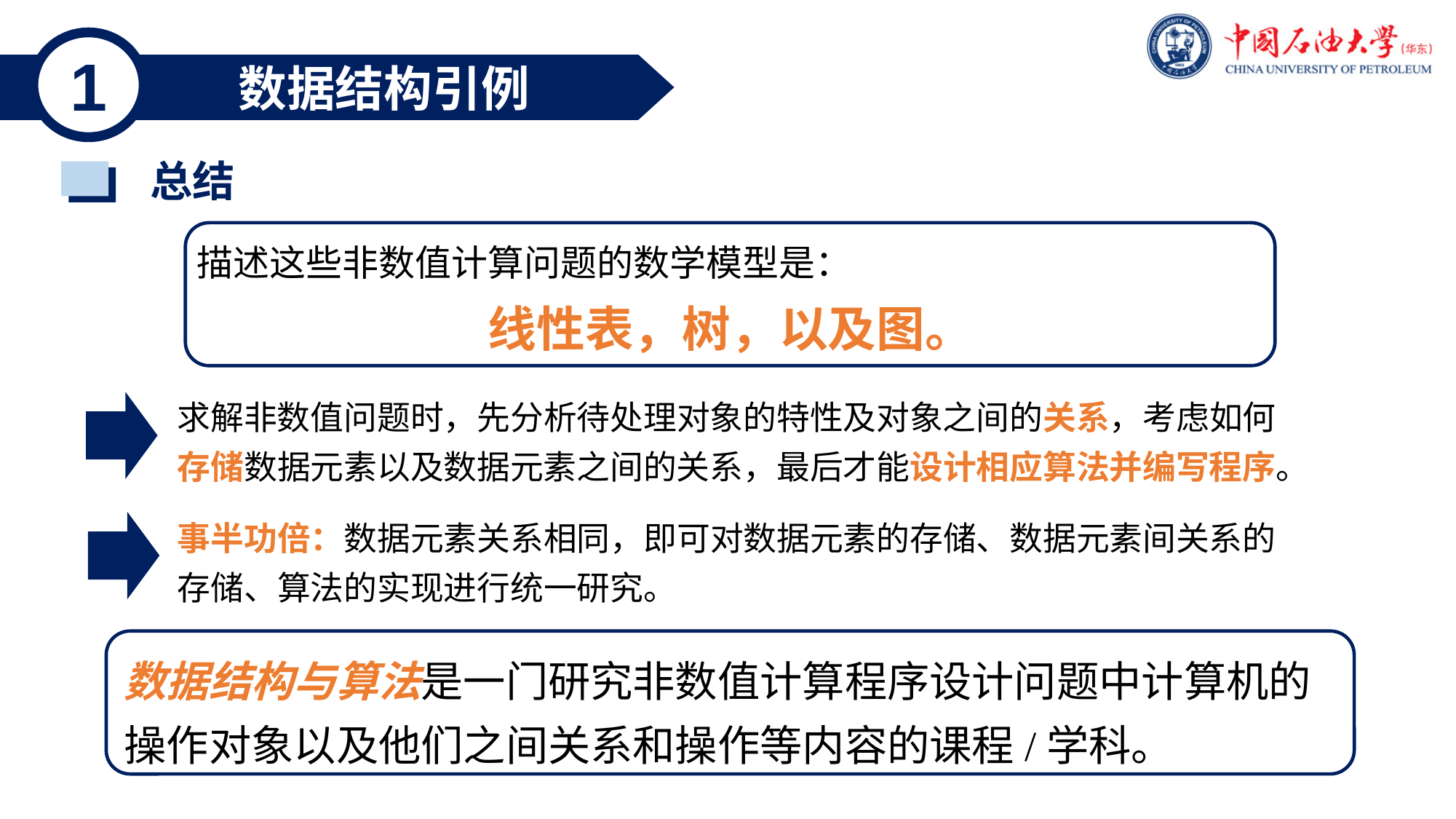

1
数据结构引例
总结

描述这些非数值计算问题的数学模型是：
线性表，树，以及图。
求解非数值问题时，先分析待处理对象的特性及对象之间的关系，考虑如何存储数据元素以及数据元素之间的关系，最后才能设计相应算法并编写程序。

事半功倍：数据元素关系相同，即可对数据元素的存储、数据元素间关系的存储、算法的实现进行统一研究。

数据结构与算法是一门研究非数值计算程序设计问题中计算机的操作对象以及他们之间关系和操作等内容的课程/学科。